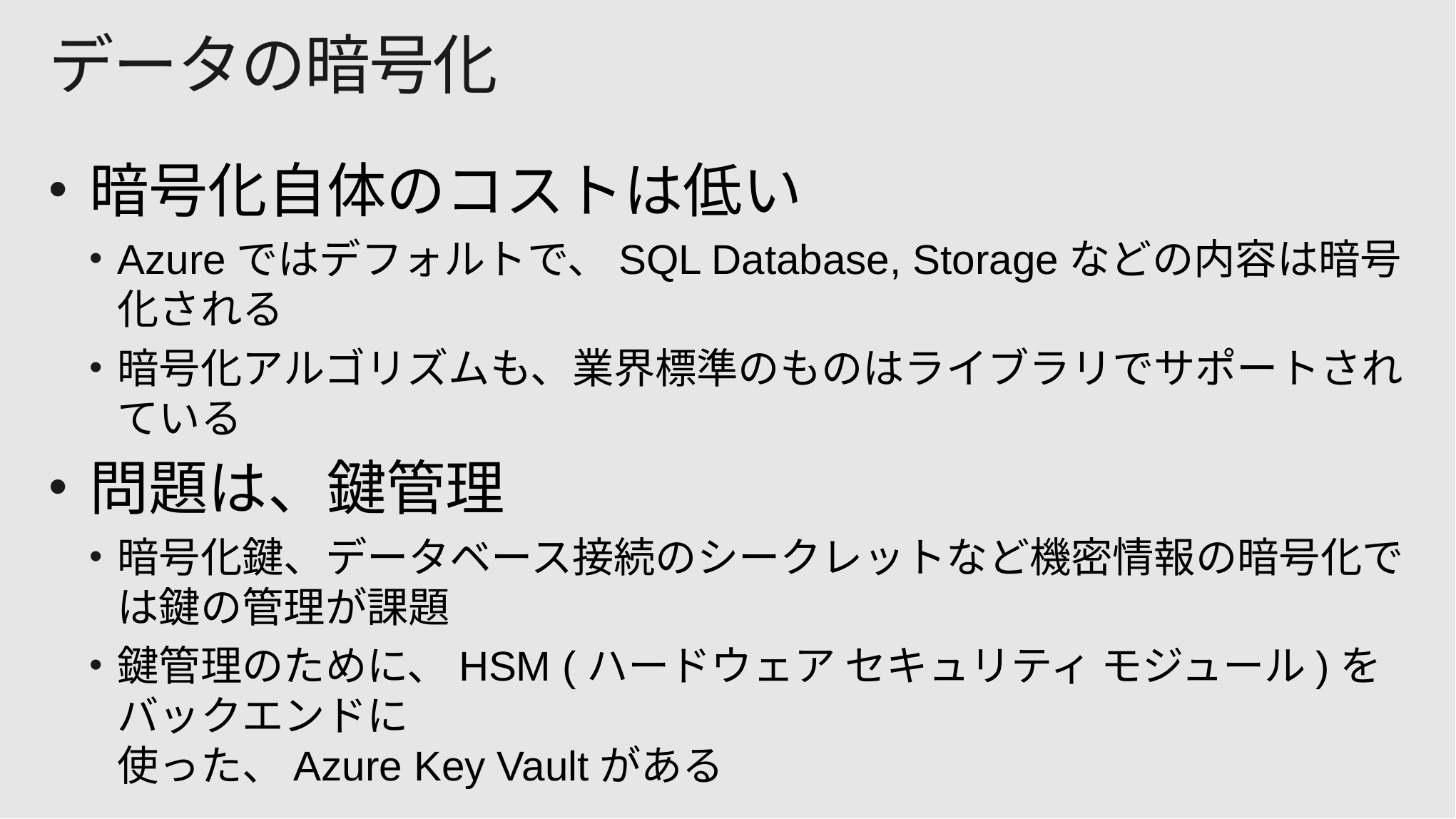

# データの暗号化
暗号化自体のコストは低い
Azureではデフォルトで、SQL Database, Storageなどの内容は暗号化される
暗号化アルゴリズムも、業界標準のものはライブラリでサポートされている
問題は、鍵管理
暗号化鍵、データベース接続のシークレットなど機密情報の暗号化では鍵の管理が課題
鍵管理のために、HSM (ハードウェア セキュリティ モジュール)をバックエンドに
使った、Azure Key Vaultがある